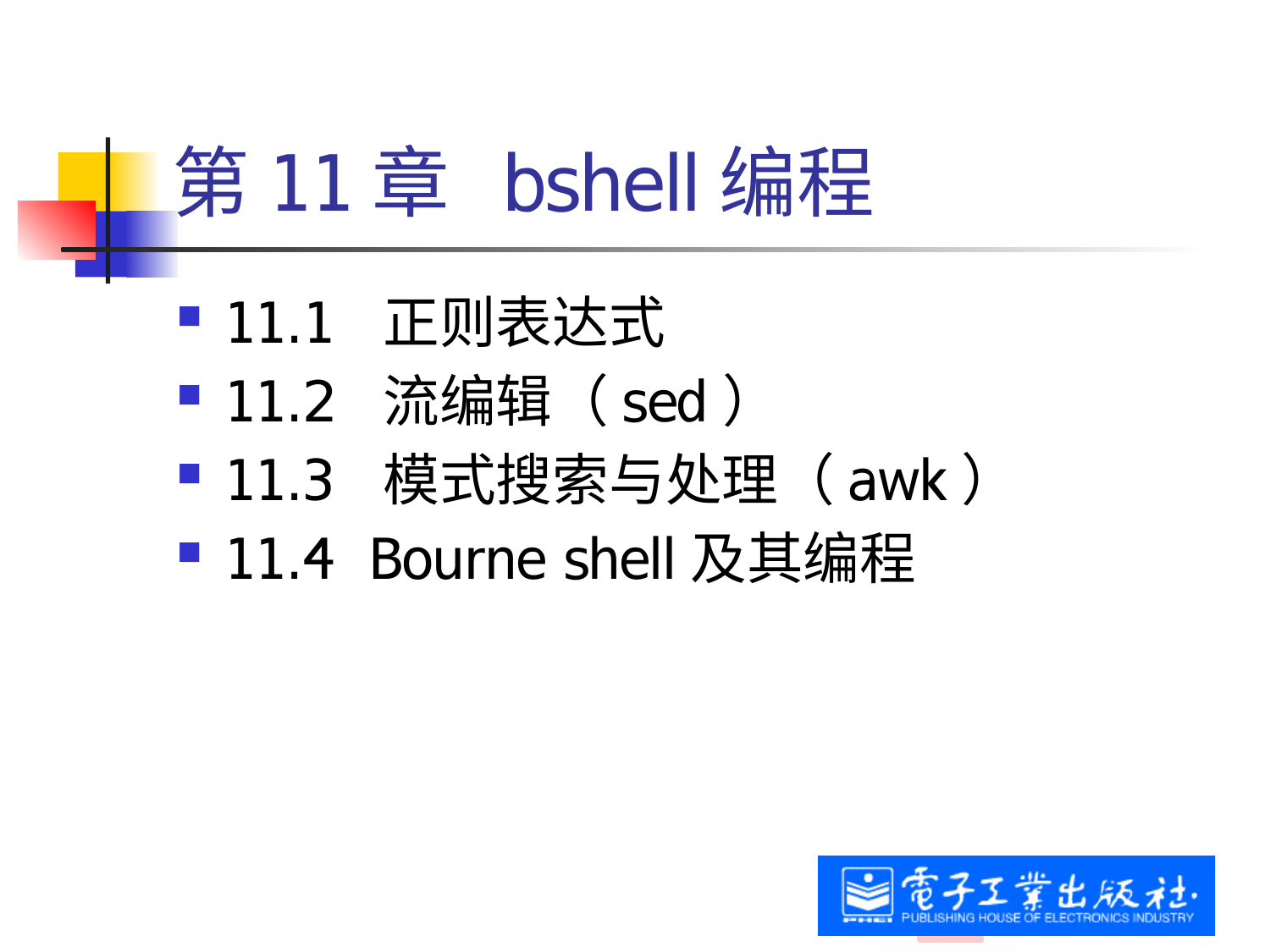

# 第11章  bshell编程
11.1  正则表达式
11.2  流编辑（sed）
11.3  模式搜索与处理（awk）
11.4  Bourne shell及其编程